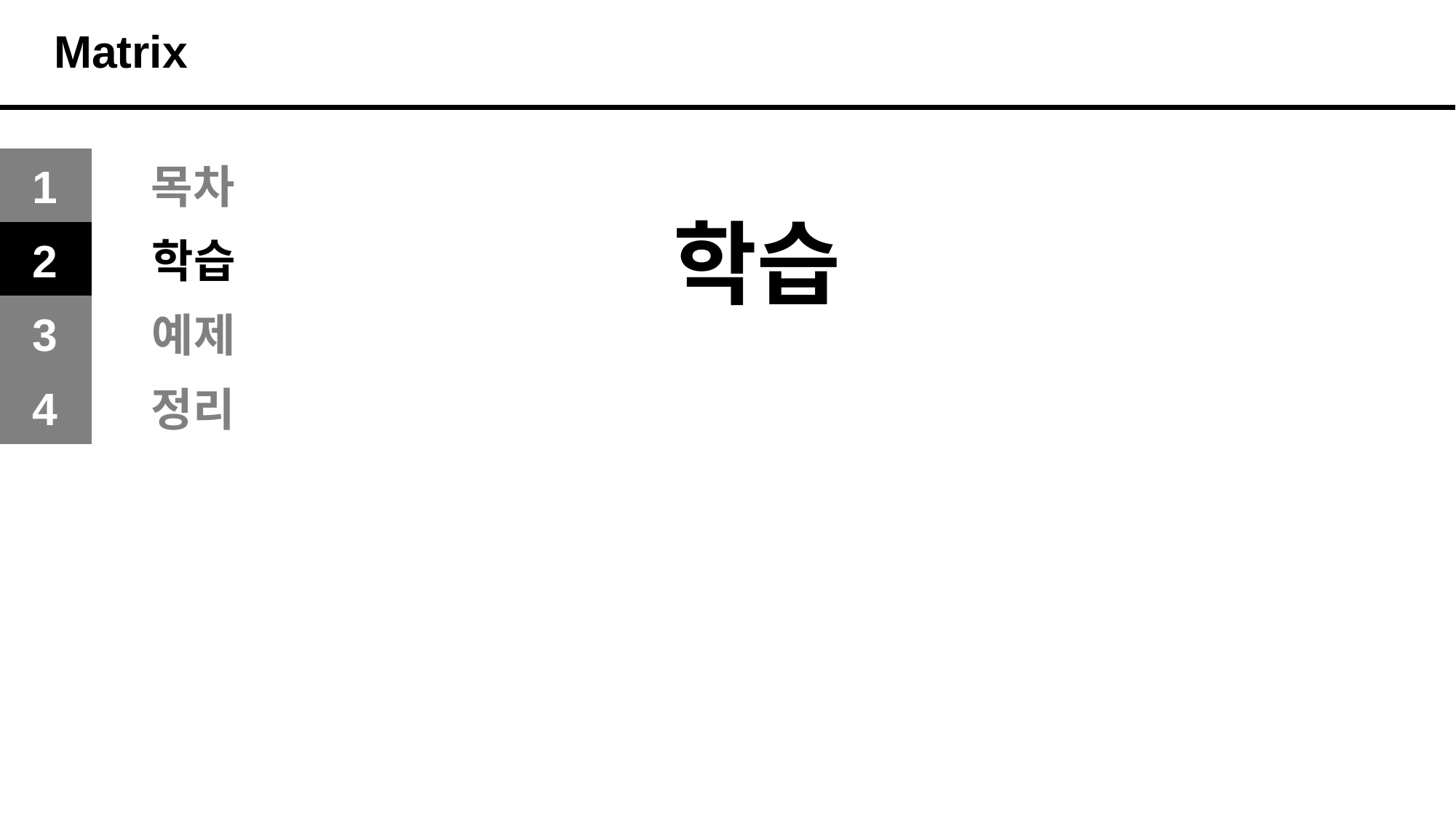

Matrix
1
목차
학습
2
학습
3
예제
4
정리